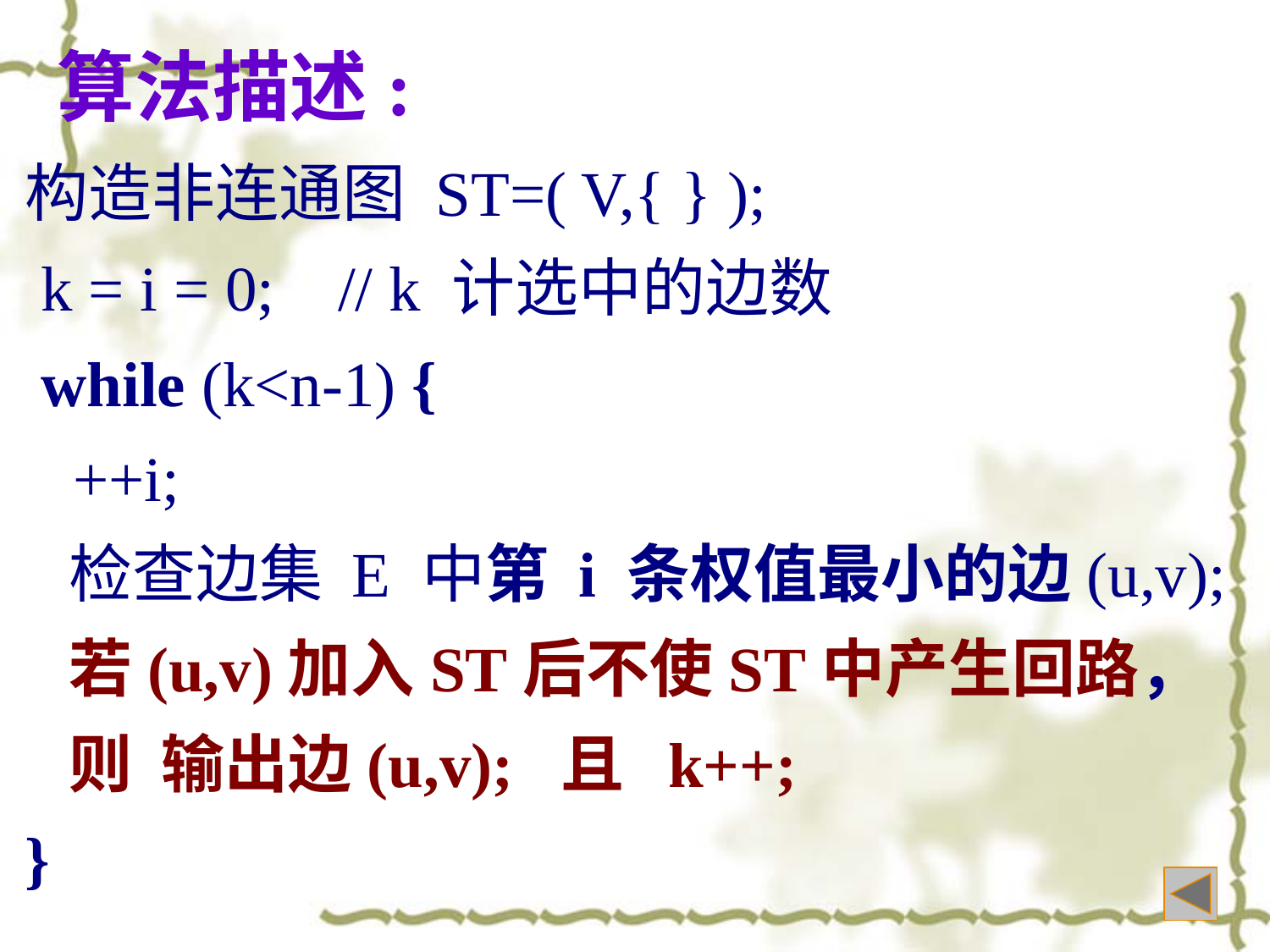

算法描述:
构造非连通图 ST=( V,{ } );
 k = i = 0;    // k 计选中的边数
 while (k<n-1) {
   ++i;
  检查边集 E 中第 i 条权值最小的边(u,v);
  若(u,v)加入ST后不使ST中产生回路，
  则  输出边(u,v);  且  k++;
}